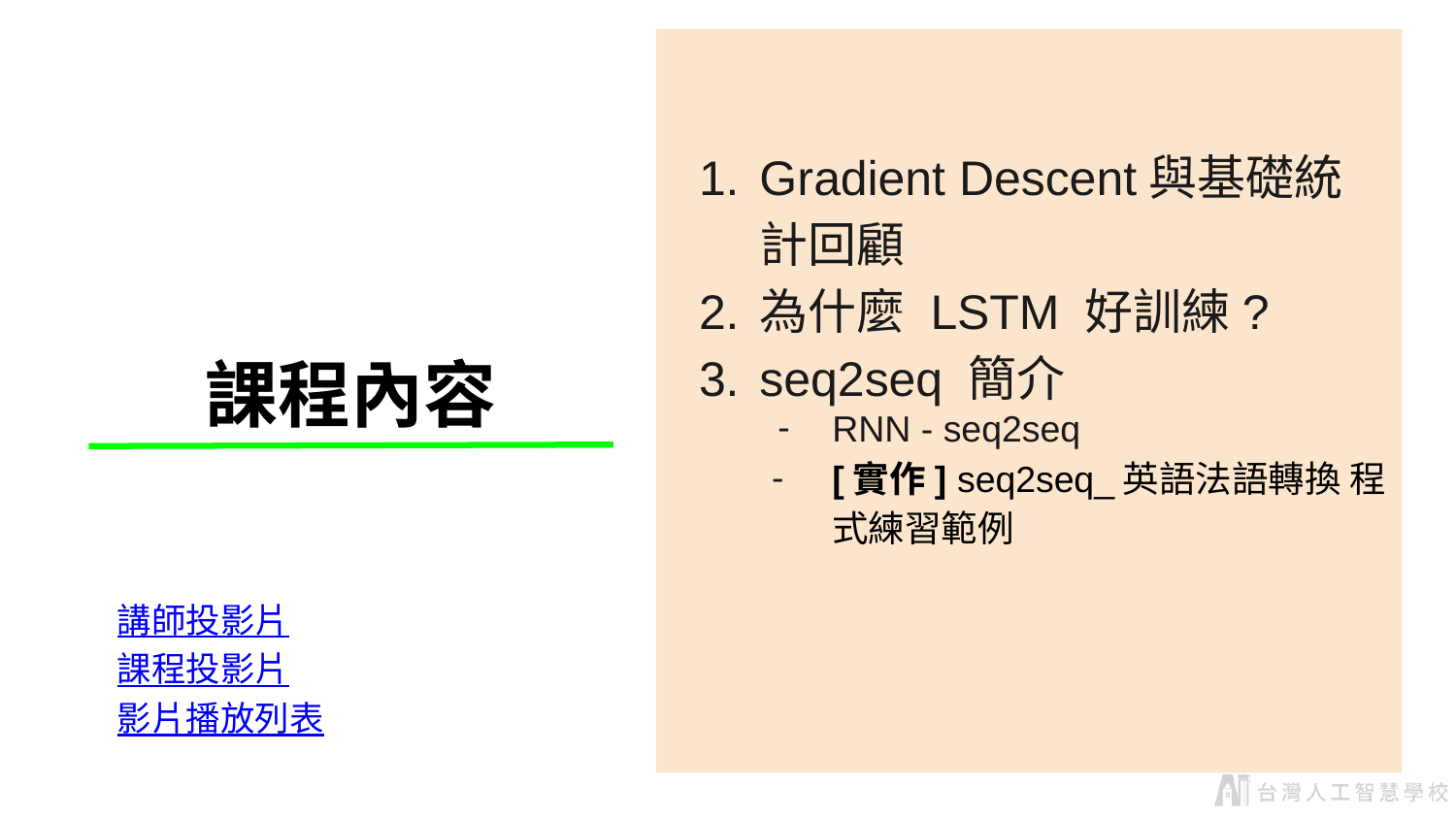

Gradient Descent與基礎統計回顧
為什麼 LSTM 好訓練?
seq2seq 簡介
RNN - seq2seq
[實作] seq2seq_英語法語轉換 程式練習範例

課程內容
講師投影片
課程投影片
影片播放列表